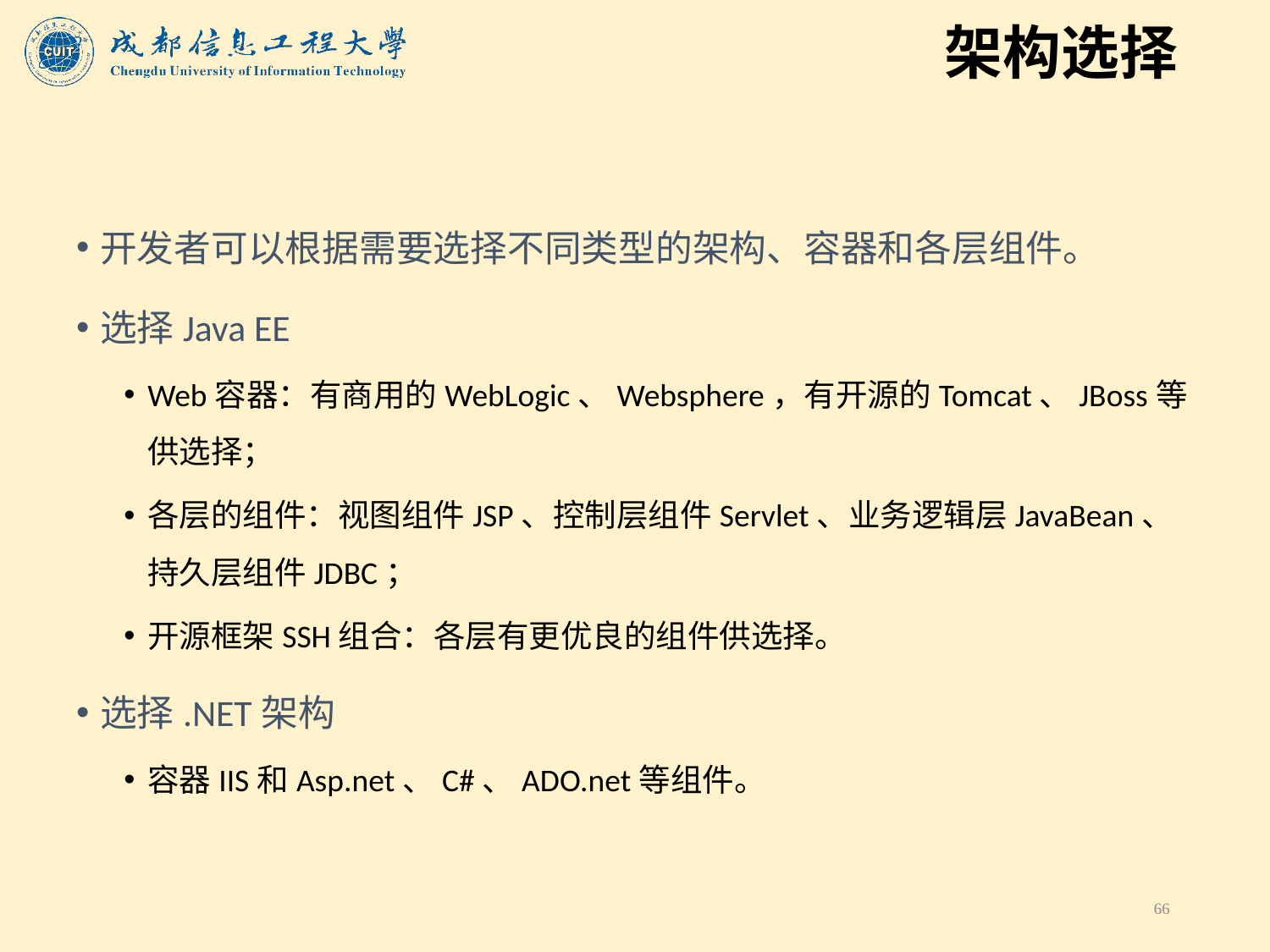

# 架构选择
开发者可以根据需要选择不同类型的架构、容器和各层组件。
选择Java EE
Web容器：有商用的WebLogic、Websphere，有开源的Tomcat、JBoss等供选择；
各层的组件：视图组件JSP、控制层组件Servlet、业务逻辑层JavaBean、持久层组件JDBC；
开源框架SSH组合：各层有更优良的组件供选择。
选择.NET架构
容器IIS和Asp.net、C#、ADO.net等组件。
66